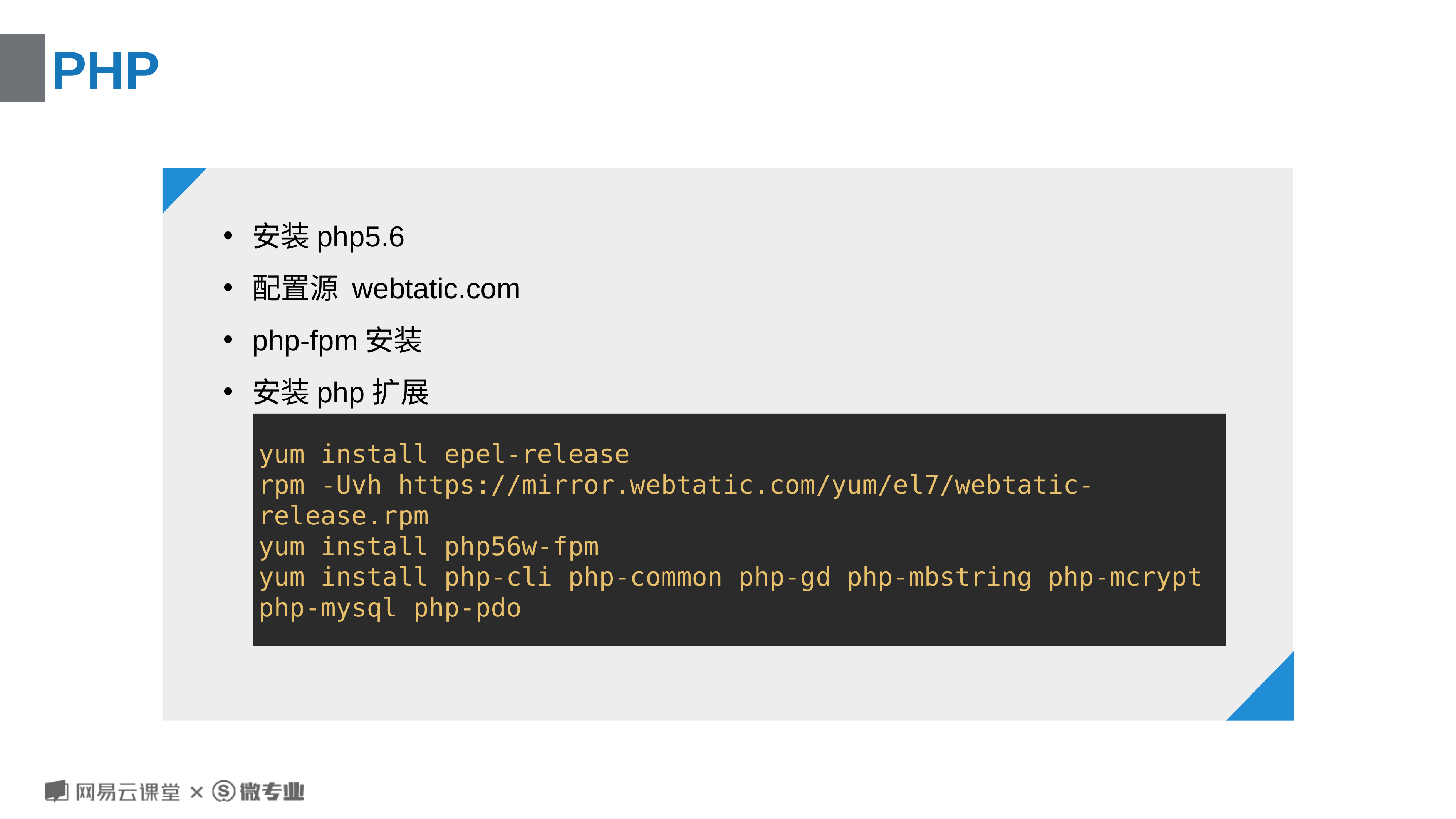

# PHP

安装php5.6
配置源 webtatic.com
php-fpm安装
安装php扩展
yum install epel-release
rpm -Uvh https://mirror.webtatic.com/yum/el7/webtatic-release.rpm
yum install php56w-fpm
yum install php-cli php-common php-gd php-mbstring php-mcrypt php-mysql php-pdo